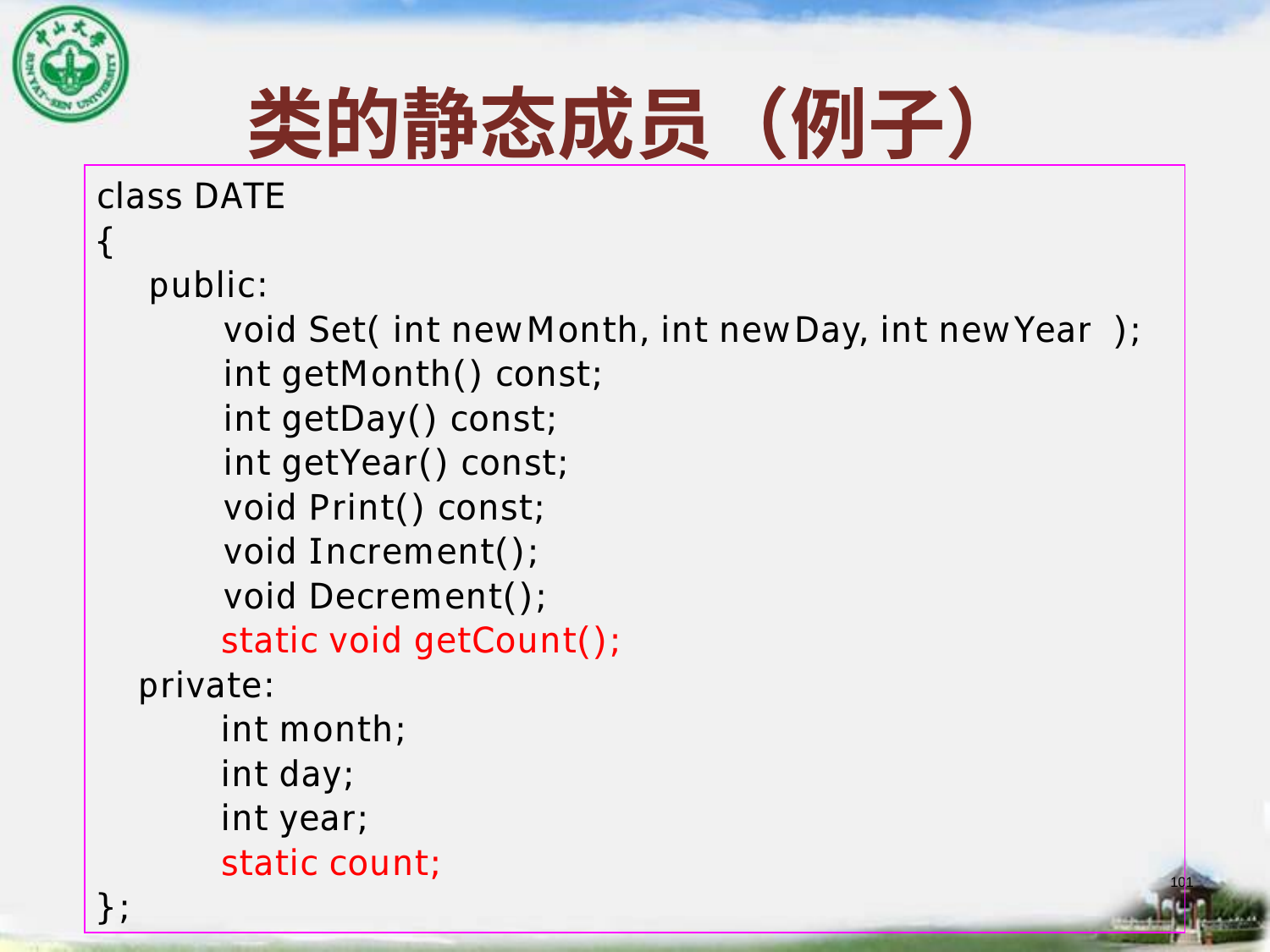

# 类的静态成员（例子）
class DATE
{
     public:
	void Set( int newMonth, int newDay, int newYear  );
	int getMonth() const;
	int getDay() const;
	int getYear() const;
	void Print() const;
	void Increment();
	void Decrement();
            static void getCount();
    private:
            int month;
            int day;
            int year;
            static count;
};
101